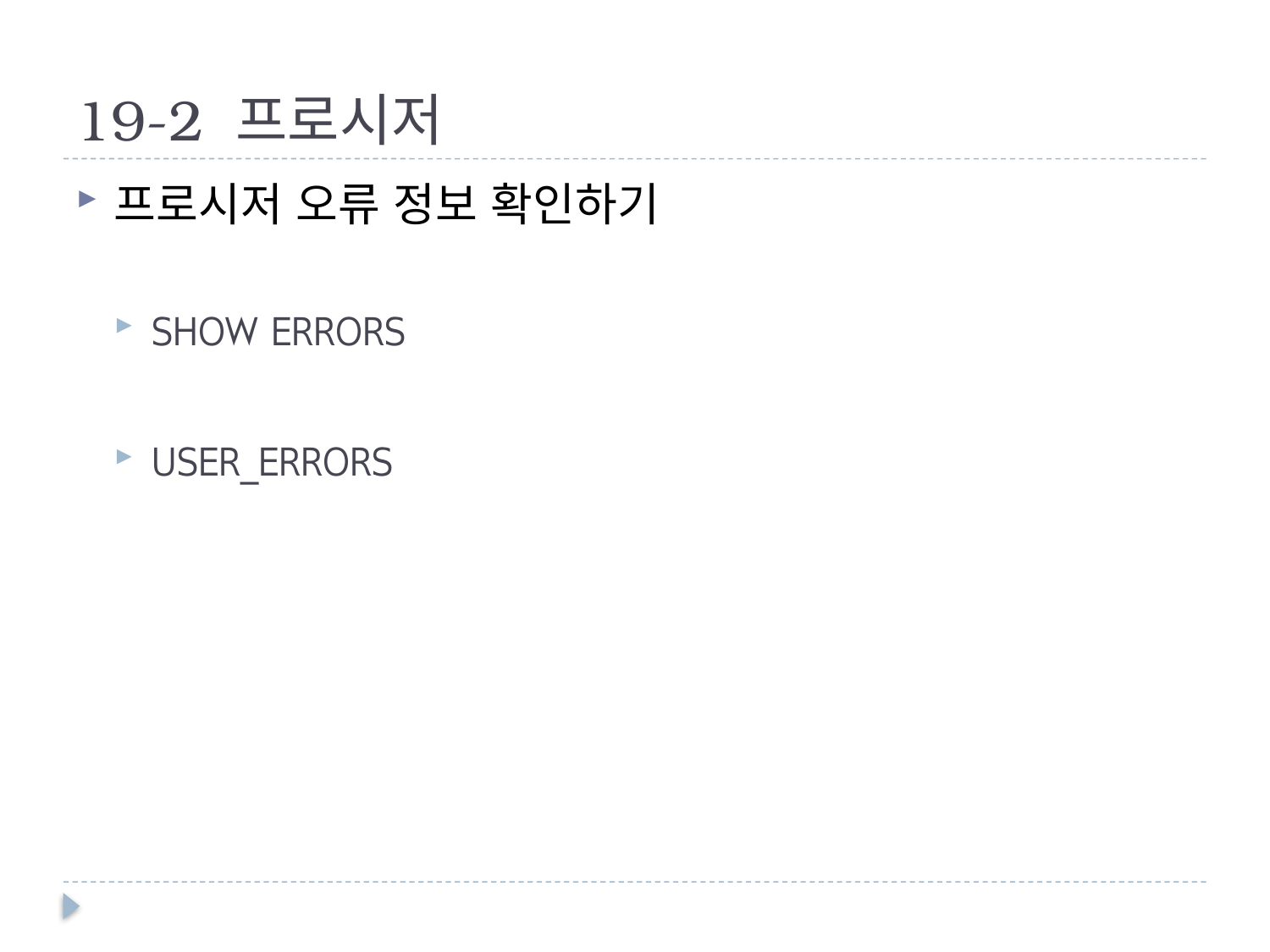

# 19-2 프로시저
프로시저 오류 정보 확인하기

SHOW ERRORS

USER_ERRORS